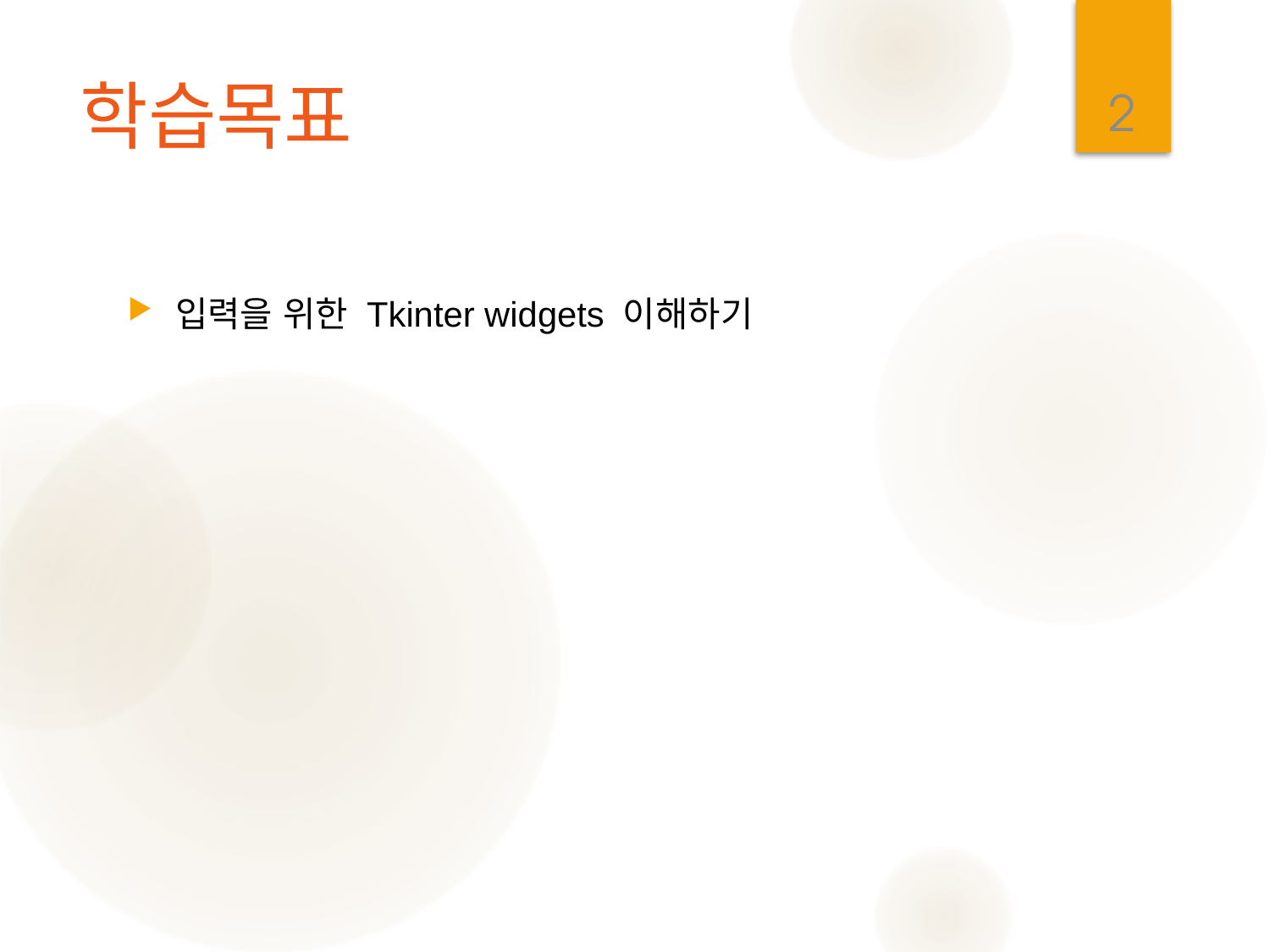

2
# 학습목표
입력을 위한 Tkinter widgets 이해하기